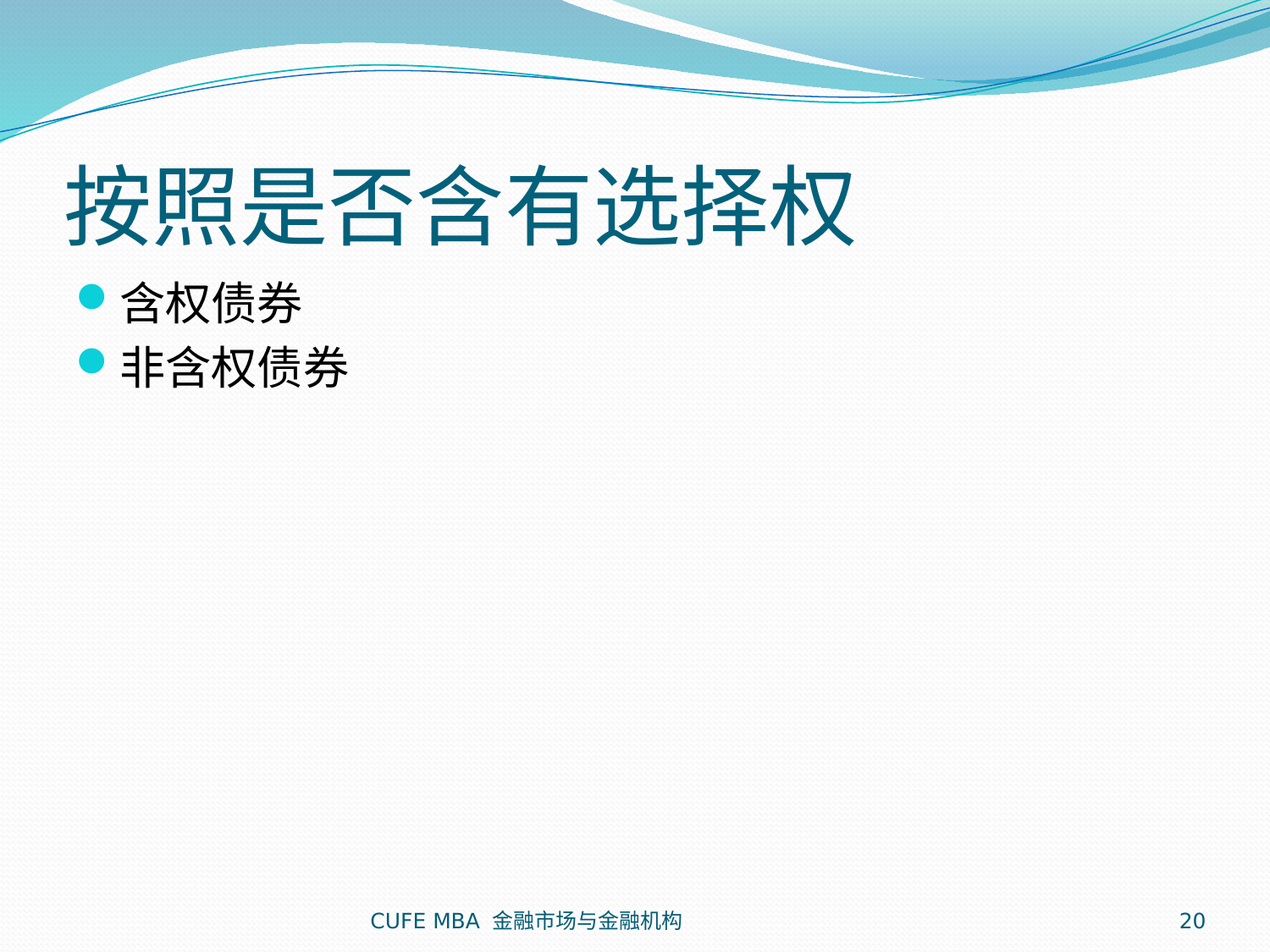

# 按照是否含有选择权
含权债券
非含权债券
CUFE MBA 金融市场与金融机构
20